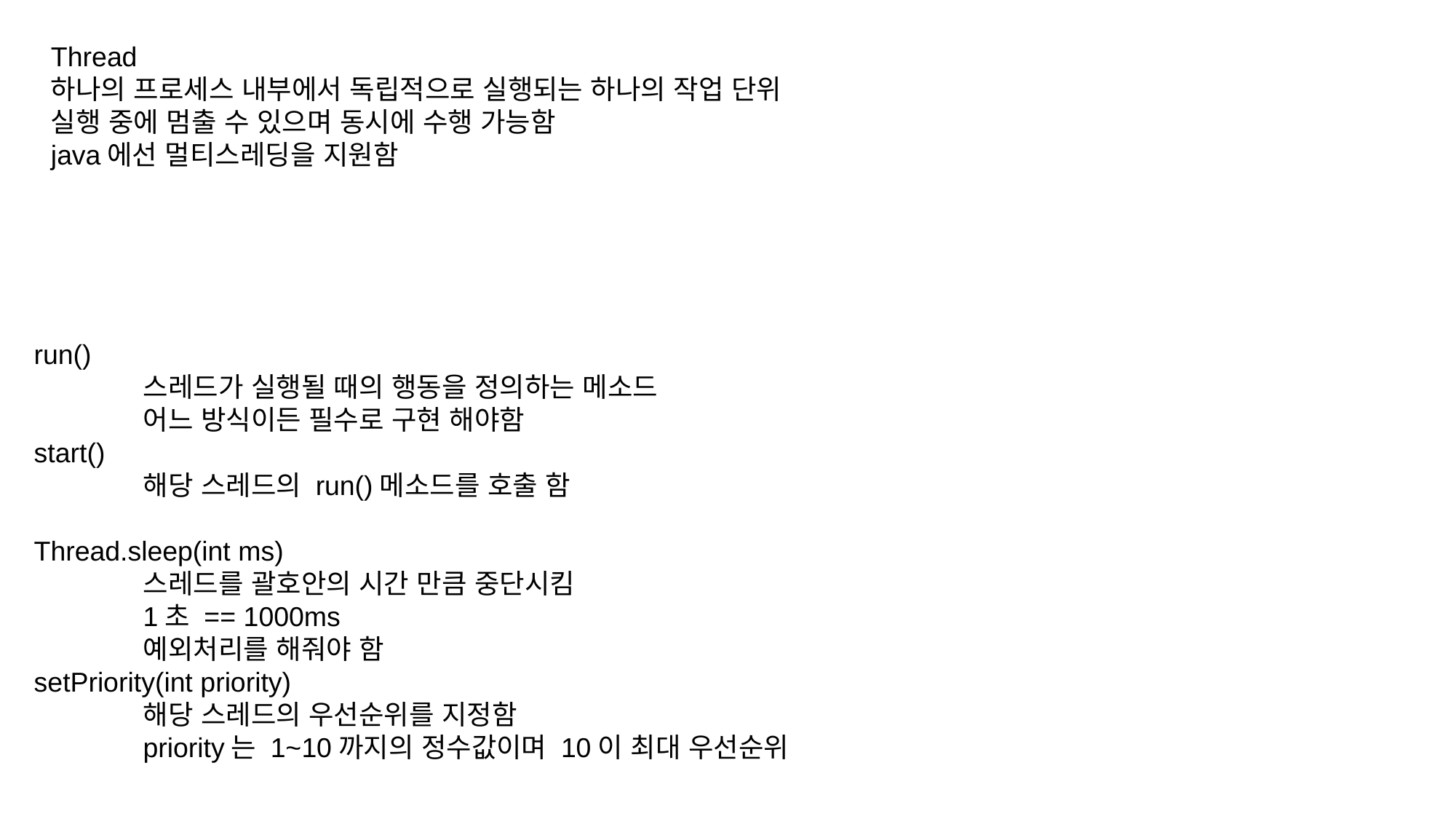

Thread
하나의 프로세스 내부에서 독립적으로 실행되는 하나의 작업 단위
실행 중에 멈출 수 있으며 동시에 수행 가능함
java에선 멀티스레딩을 지원함

run()
	스레드가 실행될 때의 행동을 정의하는 메소드
	어느 방식이든 필수로 구현 해야함
start()
	해당 스레드의 run()메소드를 호출 함

Thread.sleep(int ms)
	스레드를 괄호안의 시간 만큼 중단시킴
	1초 == 1000ms
	예외처리를 해줘야 함
setPriority(int priority)
	해당 스레드의 우선순위를 지정함
	priority는 1~10까지의 정수값이며 10이 최대 우선순위